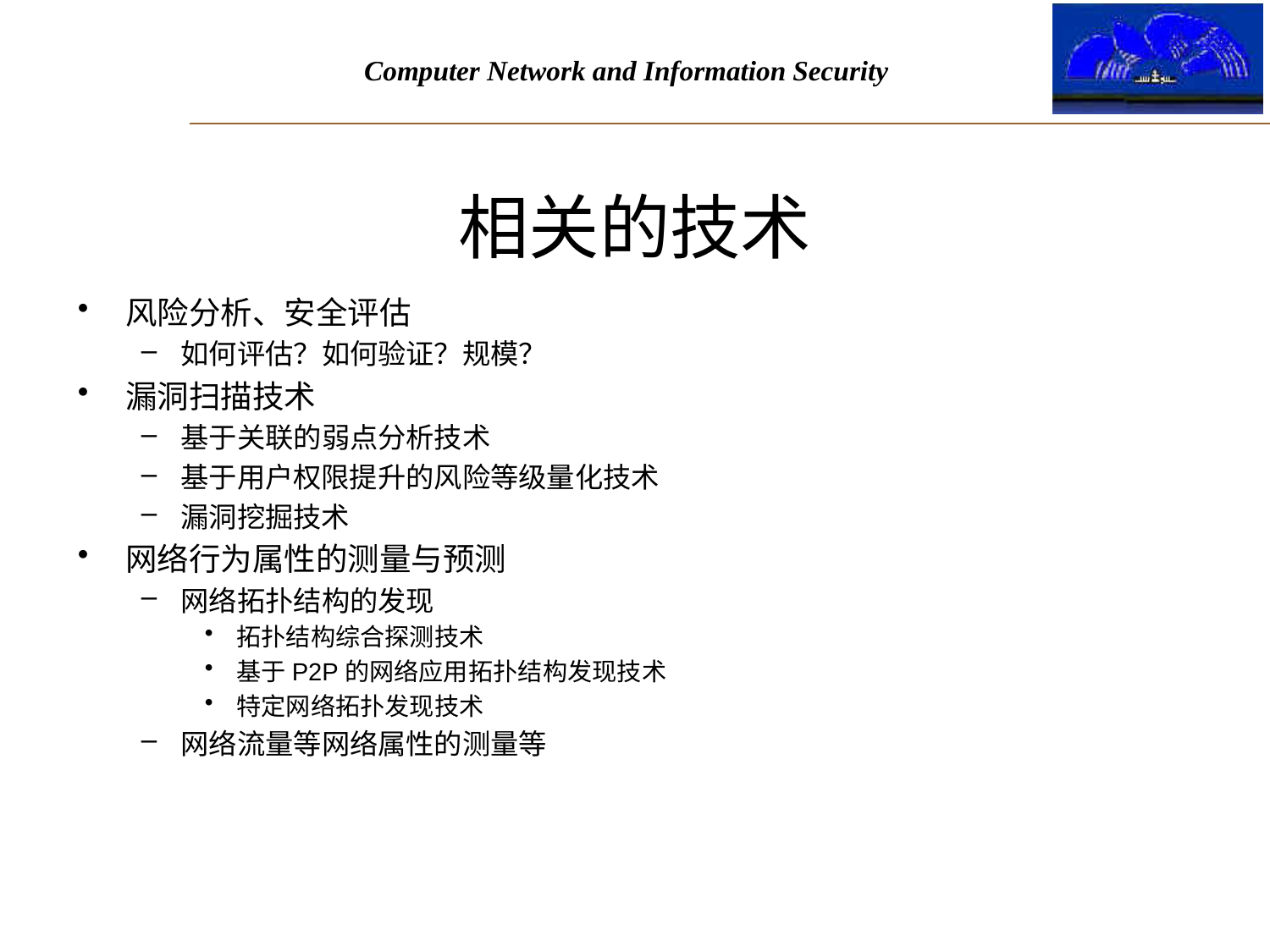

# 相关的技术
风险分析、安全评估
如何评估？如何验证？规模？
漏洞扫描技术
基于关联的弱点分析技术
基于用户权限提升的风险等级量化技术
漏洞挖掘技术
网络行为属性的测量与预测
网络拓扑结构的发现
拓扑结构综合探测技术
基于P2P的网络应用拓扑结构发现技术
特定网络拓扑发现技术
网络流量等网络属性的测量等